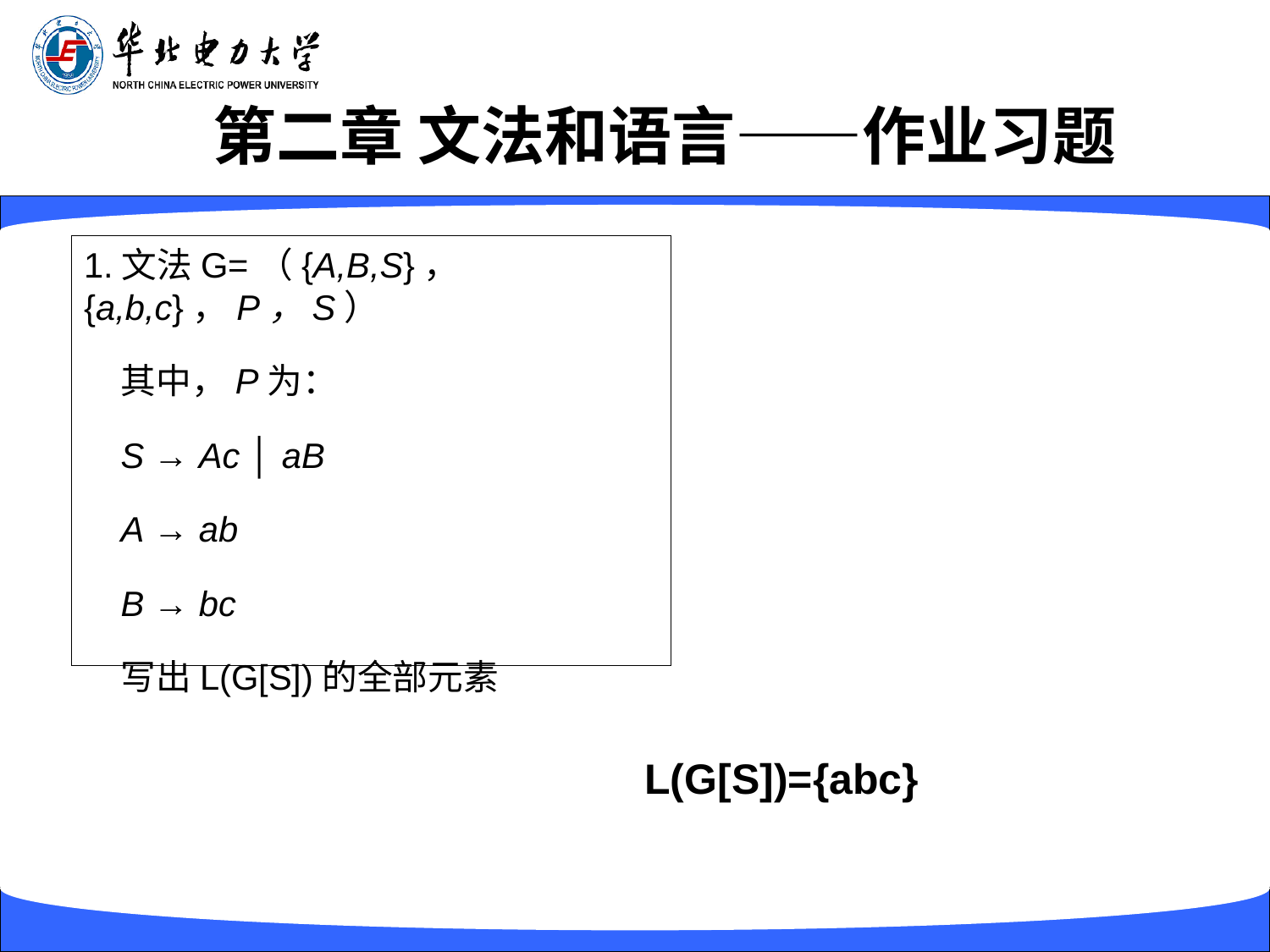

# 第二章 文法和语言——作业习题
1.文法G=（{A,B,S}，{a,b,c}，P，S）
其中，P为：
S → Ac │ aB
A → ab
B → bc
写出L(G[S])的全部元素
L(G[S])={abc}